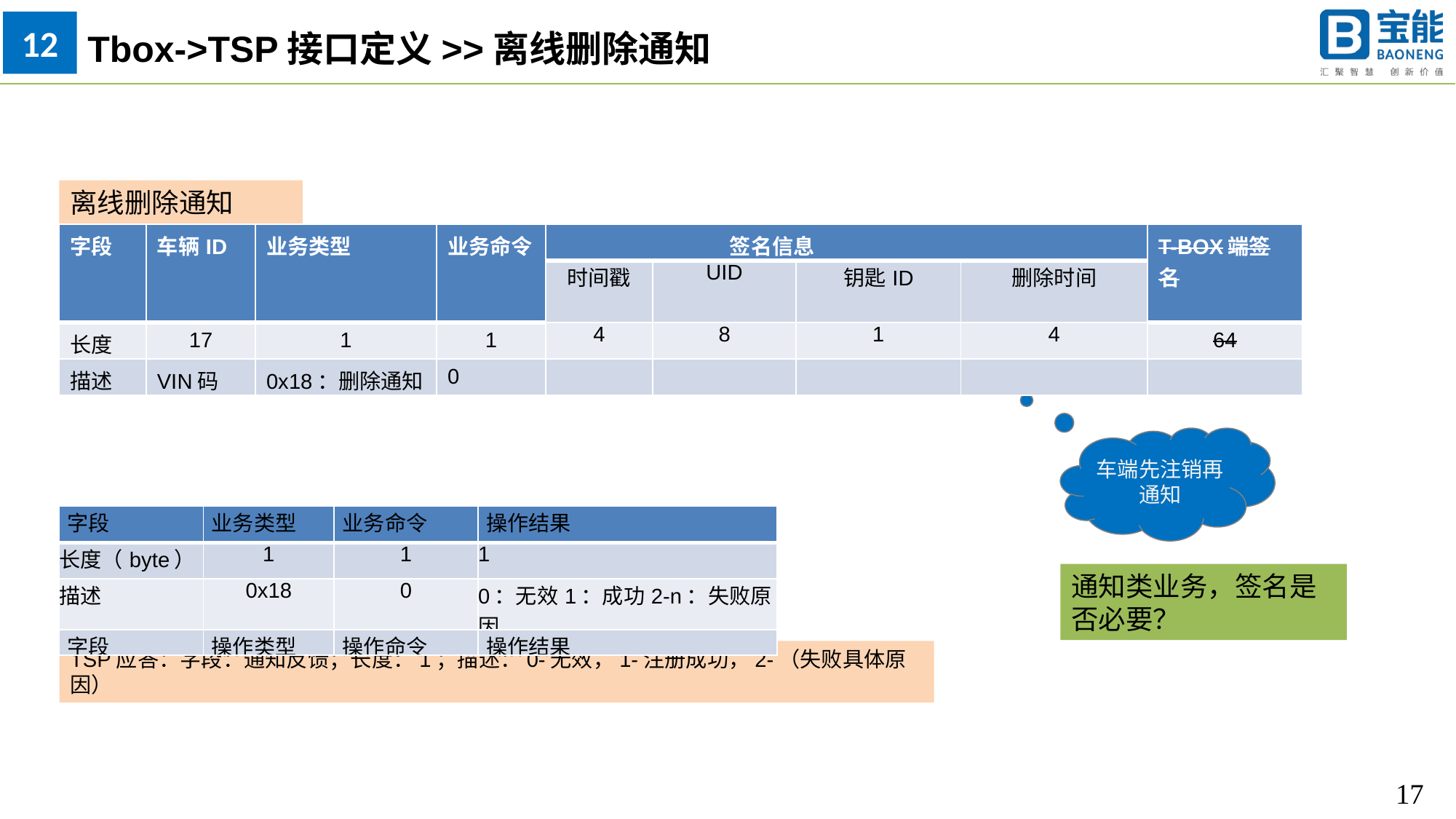

12
Tbox->TSP接口定义>>离线删除通知
离线删除通知
| 字段 | 车辆ID | 业务类型 | 业务命令 | 签名信息 |  |  |  | T-BOX端签名 |
| --- | --- | --- | --- | --- | --- | --- | --- | --- |
|  |  |  |  | 时间戳 | UID | 钥匙ID | 删除时间 |  |
| 长度 | 17 | 1 | 1 | 4 | 8 | 1 | 4 | 64 |
| 描述 | VIN码 | 0x18：删除通知 | 0 |  |  |  |  |  |
车端先注销再通知
| 字段 | 业务类型 | 业务命令 | 操作结果 |
| --- | --- | --- | --- |
| 长度（byte） | 1 | 1 | 1 |
| 描述 | 0x18 | 0 | 0：无效1：成功2-n：失败原因 |
| 字段 | 操作类型 | 操作命令 | 操作结果 |
通知类业务，签名是否必要？
TSP应答：字段：通知反馈；长度：1；描述：0-无效，1-注册成功，2-（失败具体原因）